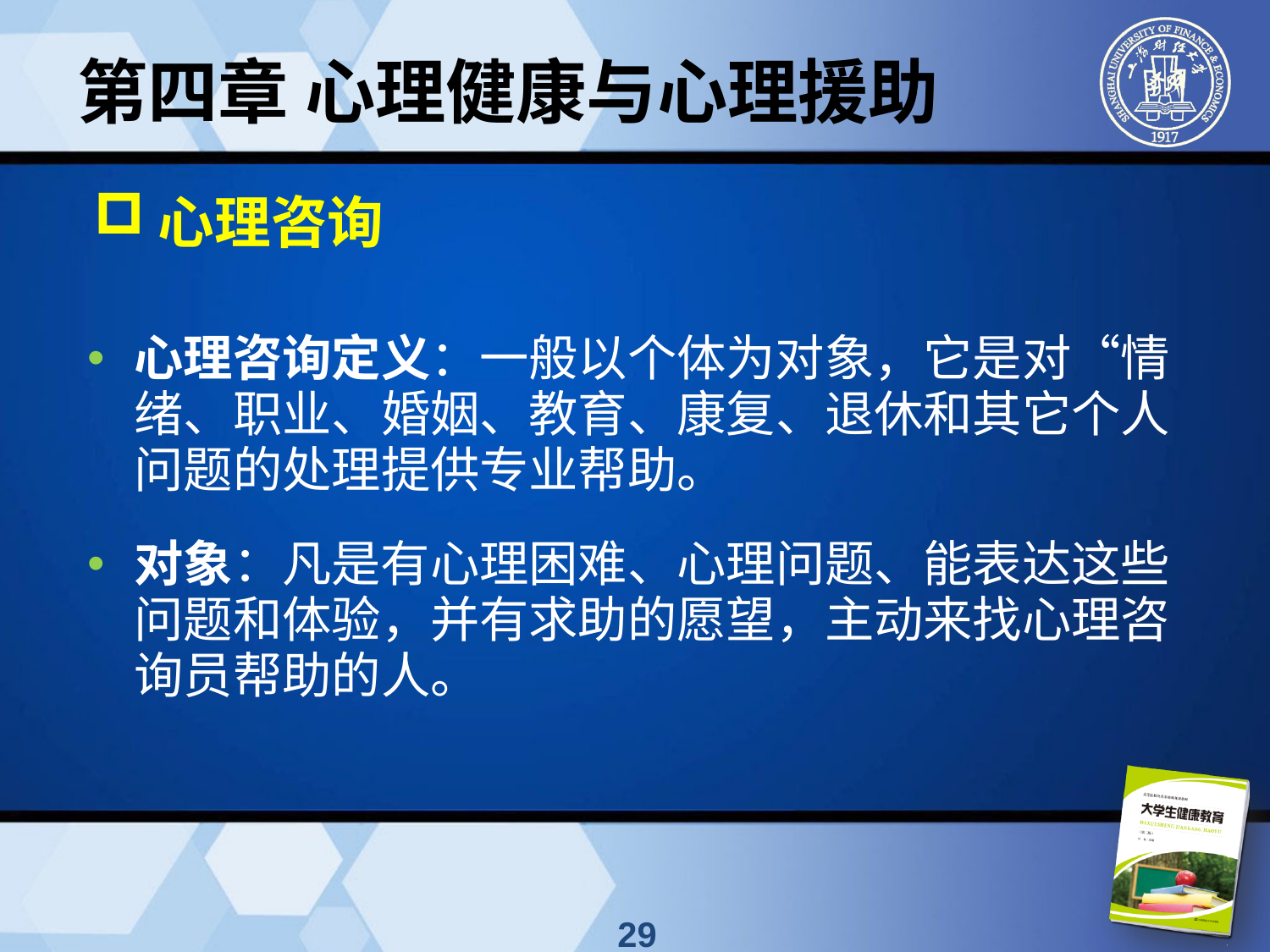

第四章 心理健康与心理援助
心理咨询
心理咨询定义：一般以个体为对象，它是对“情绪、职业、婚姻、教育、康复、退休和其它个人问题的处理提供专业帮助。
对象：凡是有心理困难、心理问题、能表达这些问题和体验，并有求助的愿望，主动来找心理咨询员帮助的人。

29